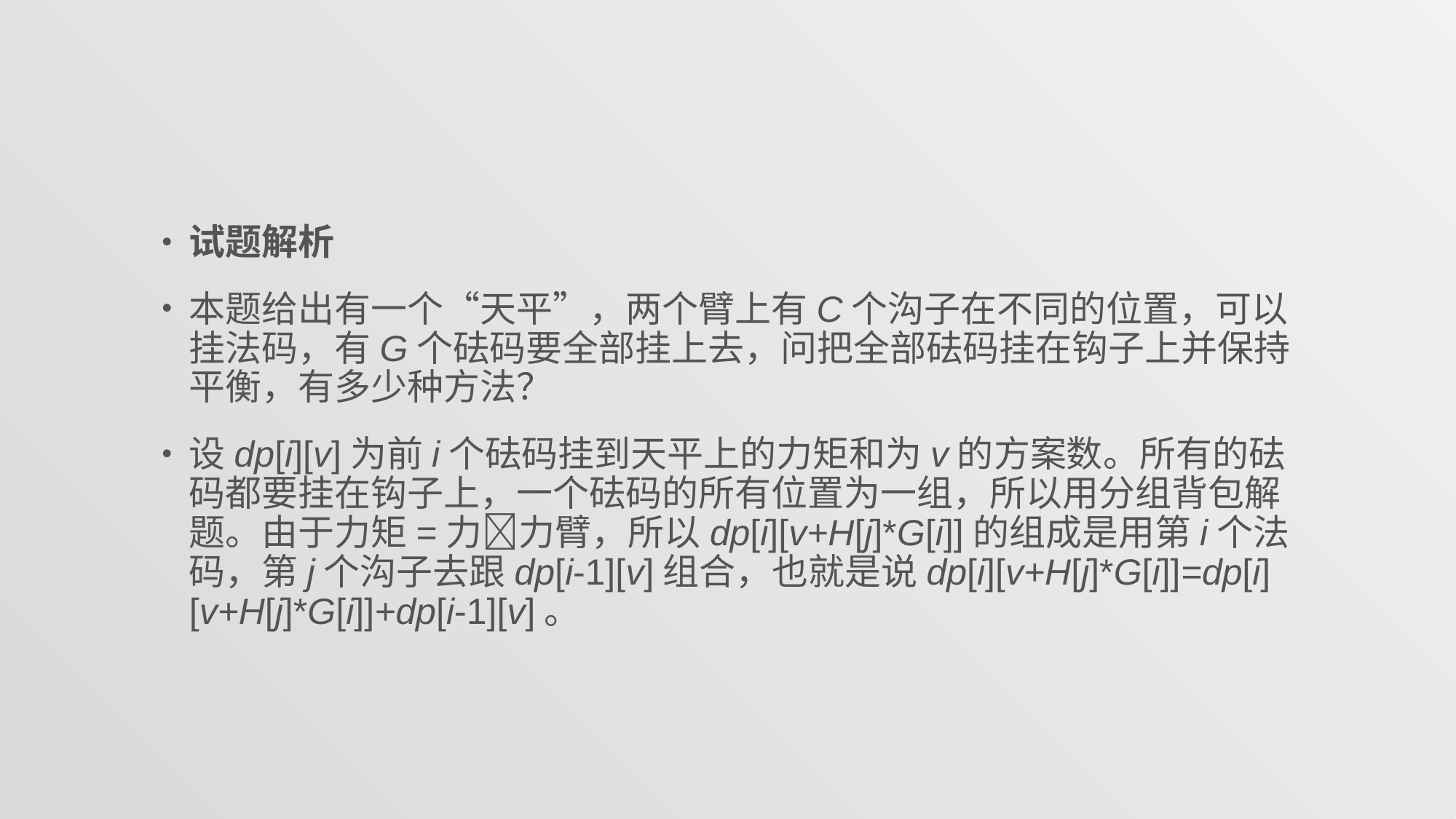

#
试题解析
本题给出有一个“天平”，两个臂上有C个沟子在不同的位置，可以挂法码，有G个砝码要全部挂上去，问把全部砝码挂在钩子上并保持平衡，有多少种方法？
设dp[i][v]为前i个砝码挂到天平上的力矩和为v的方案数。所有的砝码都要挂在钩子上，一个砝码的所有位置为一组，所以用分组背包解题。由于力矩=力×力臂，所以dp[i][v+H[j]*G[i]]的组成是用第i个法码，第j个沟子去跟dp[i-1][v]组合，也就是说dp[i][v+H[j]*G[i]]=dp[i][v+H[j]*G[i]]+dp[i-1][v]。